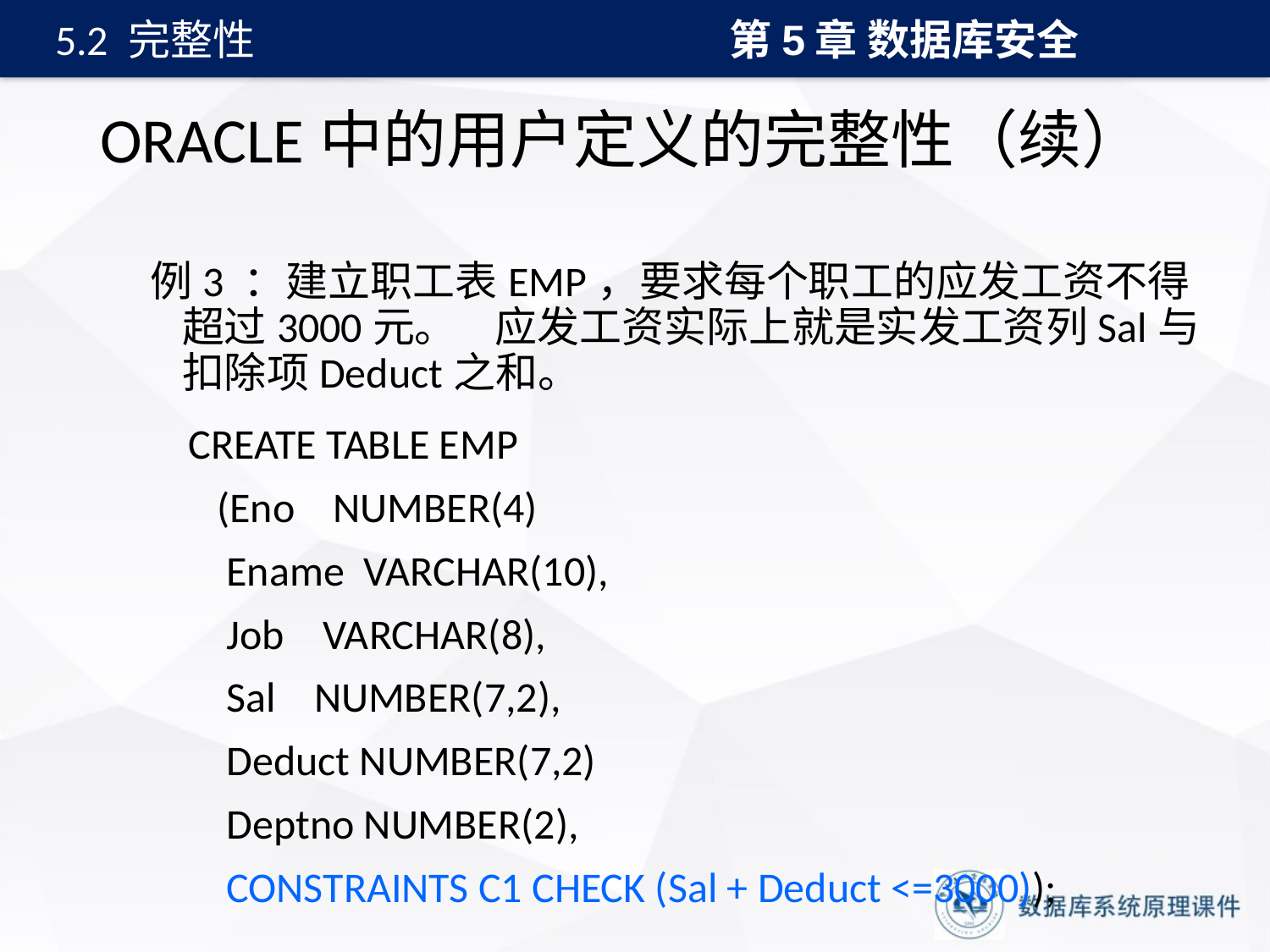

第5章 数据库安全
5.2 完整性
# ORACLE中的用户定义的完整性（续）
例3 ：建立职工表EMP，要求每个职工的应发工资不得超过3000元。    应发工资实际上就是实发工资列Sal与扣除项Deduct之和。
    CREATE TABLE EMP
       (Eno    NUMBER(4)
        Ename  VARCHAR(10),
        Job    VARCHAR(8),
        Sal    NUMBER(7,2),
        Deduct NUMBER(7,2)
        Deptno NUMBER(2),
        CONSTRAINTS C1 CHECK (Sal + Deduct <=3000));